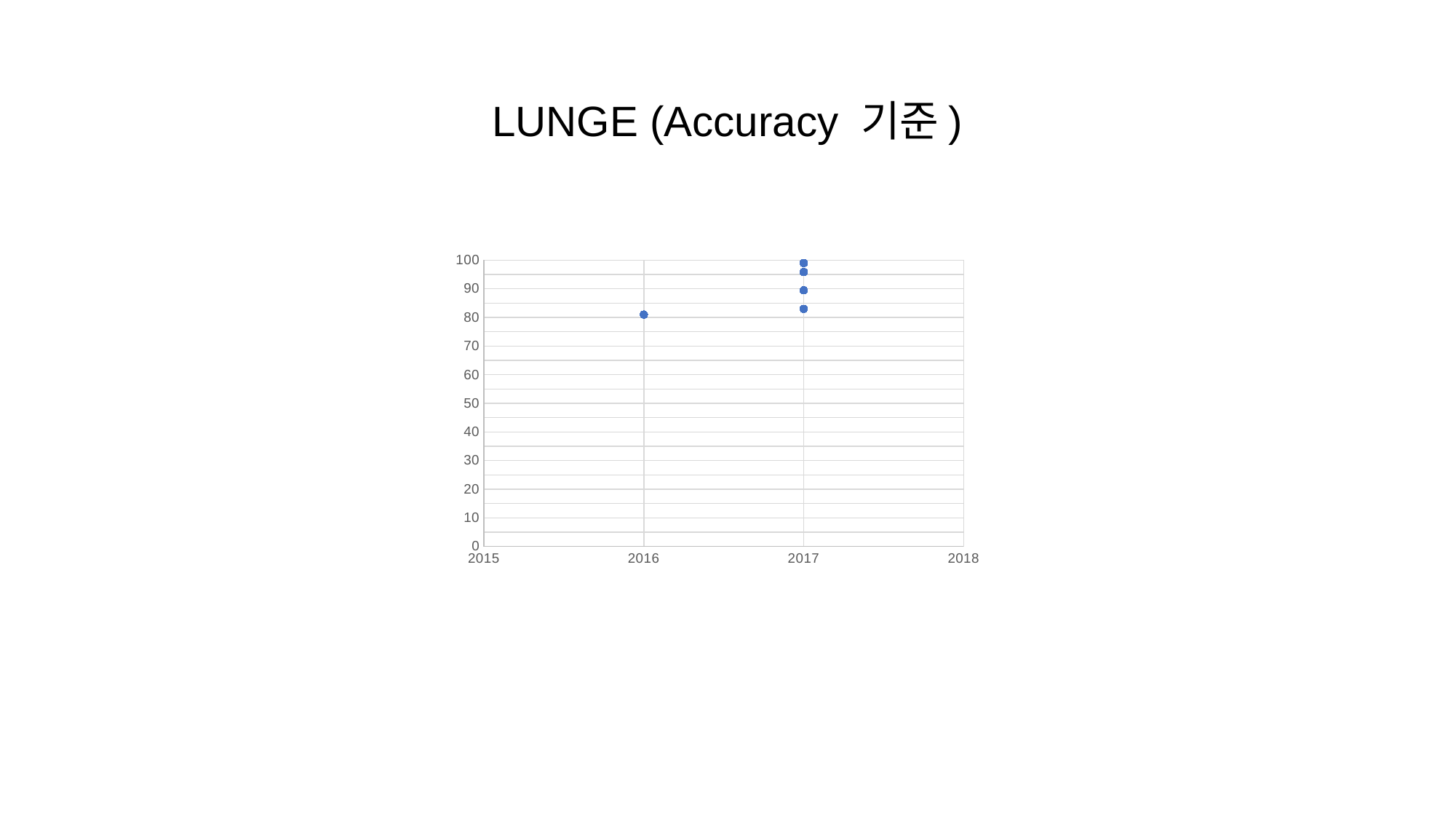

# LUNGE (Accuracy 기준)

### Chart

| Category |  |
|---|---|